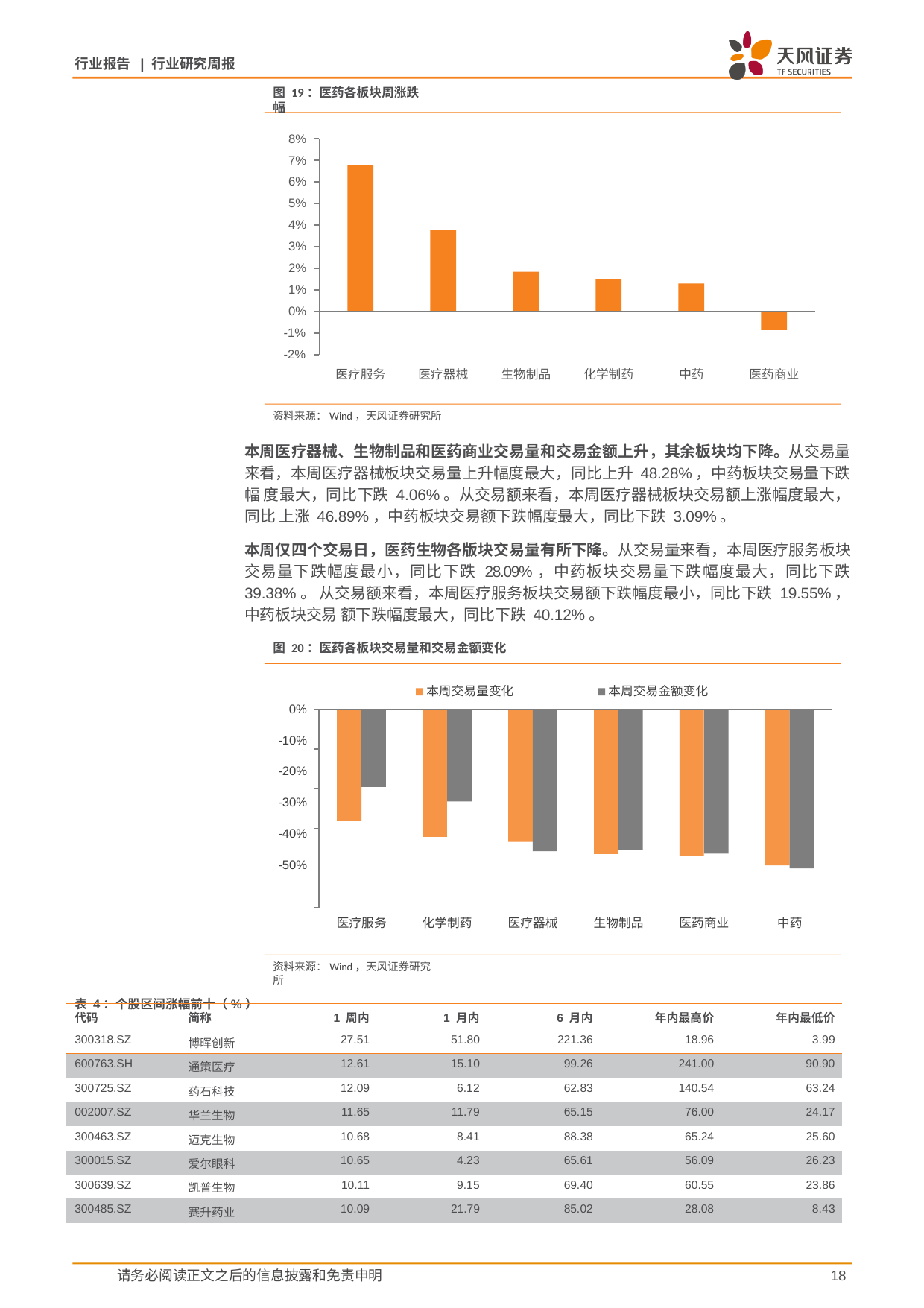

行业报告 | 行业研究周报

图 19：医药各板块周涨跌幅

8%
7%
6%
5%
4%
3%
2%
1%
0%
-1%
-2%

医疗服务
医疗器械
生物制品
化学制药
中药
医药商业

资料来源：Wind，天风证券研究所

本周医疗器械、生物制品和医药商业交易量和交易金额上升，其余板块均下降。从交易量 来看，本周医疗器械板块交易量上升幅度最大，同比上升 48.28%，中药板块交易量下跌幅 度最大，同比下跌 4.06%。从交易额来看，本周医疗器械板块交易额上涨幅度最大，同比 上涨 46.89%，中药板块交易额下跌幅度最大，同比下跌 3.09%。
本周仅四个交易日，医药生物各版块交易量有所下降。从交易量来看，本周医疗服务板块 交易量下跌幅度最小，同比下跌 28.09%，中药板块交易量下跌幅度最大，同比下跌 39.38%。 从交易额来看，本周医疗服务板块交易额下跌幅度最小，同比下跌 19.55%，中药板块交易 额下跌幅度最大，同比下跌 40.12%。

图 20：医药各板块交易量和交易金额变化

本周交易量变化
本周交易金额变化

0%

-10%

-20%

-30%

-40%

-50%

医疗服务
化学制药
医疗器械
生物制品
医药商业
中药

资料来源：Wind，天风证券研究所
表 4：个股区间涨幅前十（%）
| 代码 | 简称 | 1 周内 | 1 月内 | 6 月内 | 年内最高价 | 年内最低价 |
| --- | --- | --- | --- | --- | --- | --- |
| 300318.SZ | 博晖创新 | 27.51 | 51.80 | 221.36 | 18.96 | 3.99 |
| 600763.SH | 通策医疗 | 12.61 | 15.10 | 99.26 | 241.00 | 90.90 |
| 300725.SZ | 药石科技 | 12.09 | 6.12 | 62.83 | 140.54 | 63.24 |
| 002007.SZ | 华兰生物 | 11.65 | 11.79 | 65.15 | 76.00 | 24.17 |
| 300463.SZ | 迈克生物 | 10.68 | 8.41 | 88.38 | 65.24 | 25.60 |
| 300015.SZ | 爱尔眼科 | 10.65 | 4.23 | 65.61 | 56.09 | 26.23 |
| 300639.SZ | 凯普生物 | 10.11 | 9.15 | 69.40 | 60.55 | 23.86 |
| 300485.SZ | 赛升药业 | 10.09 | 21.79 | 85.02 | 28.08 | 8.43 |

请务必阅读正文之后的信息披露和免责申明
18